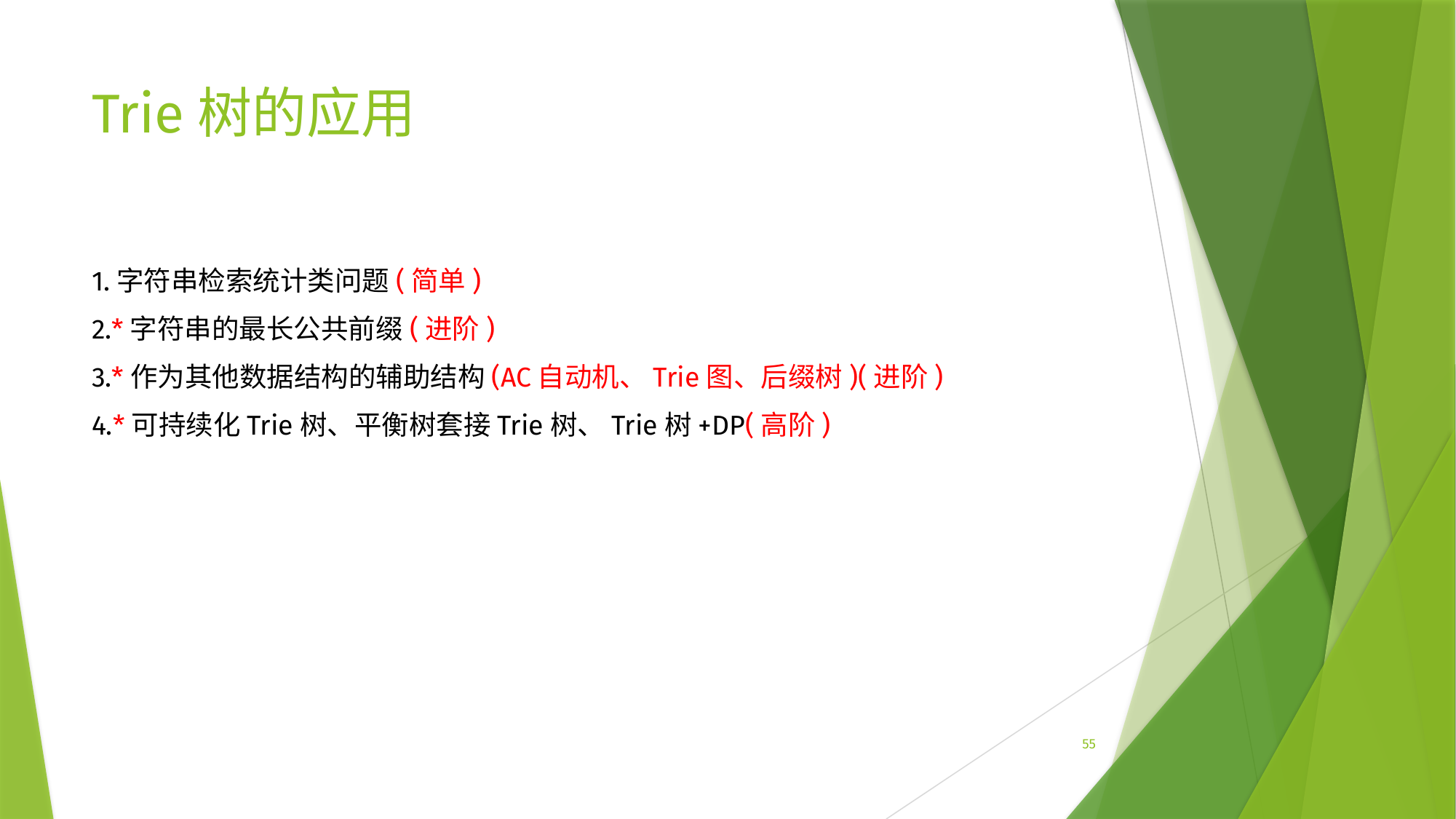

# Trie树的应用
1.字符串检索统计类问题(简单)
2.*字符串的最长公共前缀(进阶)
3.*作为其他数据结构的辅助结构(AC自动机、Trie图、后缀树)(进阶)
4.*可持续化Trie树、平衡树套接Trie树、Trie树+DP(高阶)

55